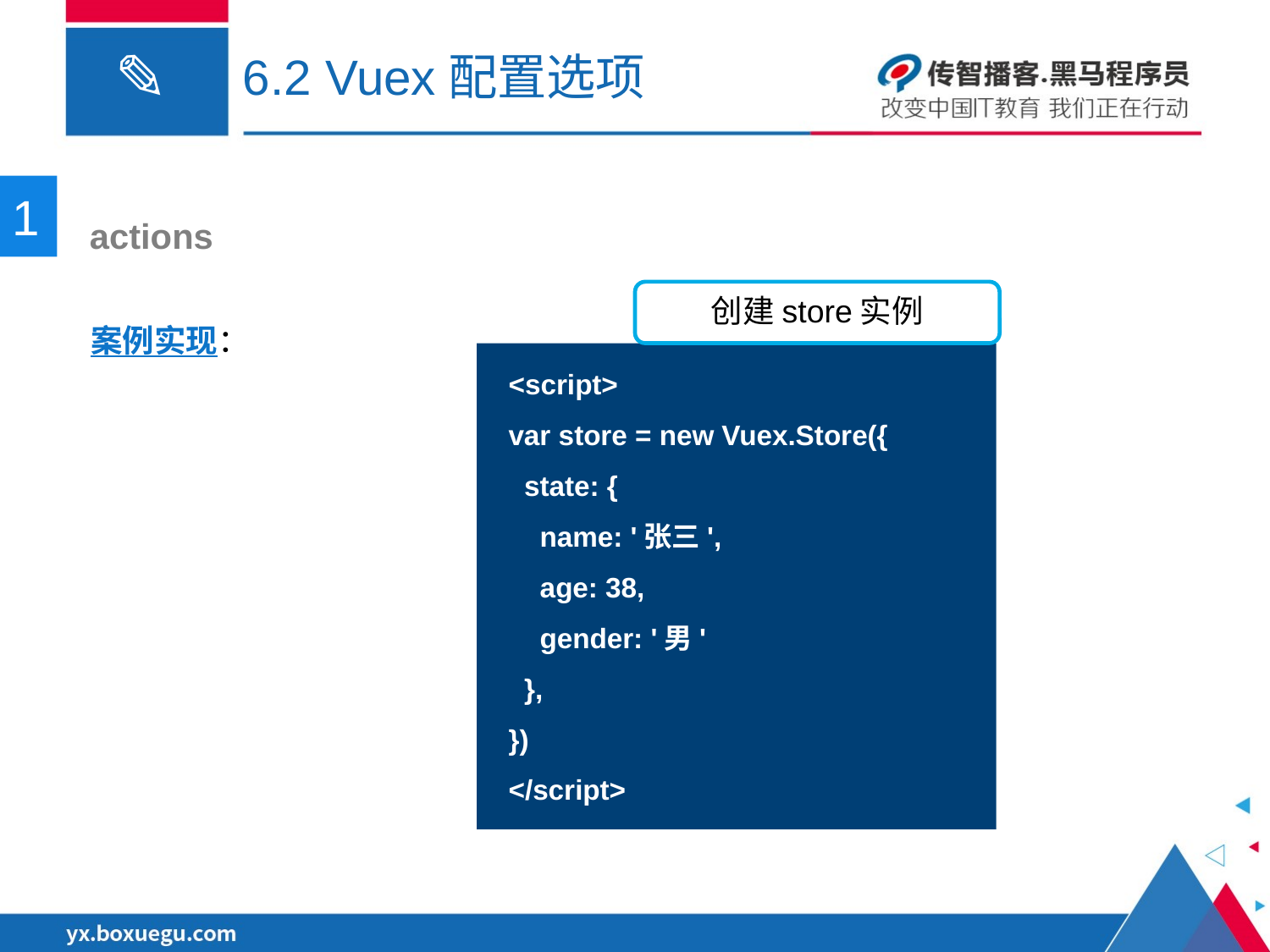

# 6.2 Vuex配置选项

1
  actions
案例实现：
创建store实例

<script>
var store = new Vuex.Store({
  state: {
    name: '张三',
    age: 38,
    gender: '男'
  },
})
</script>